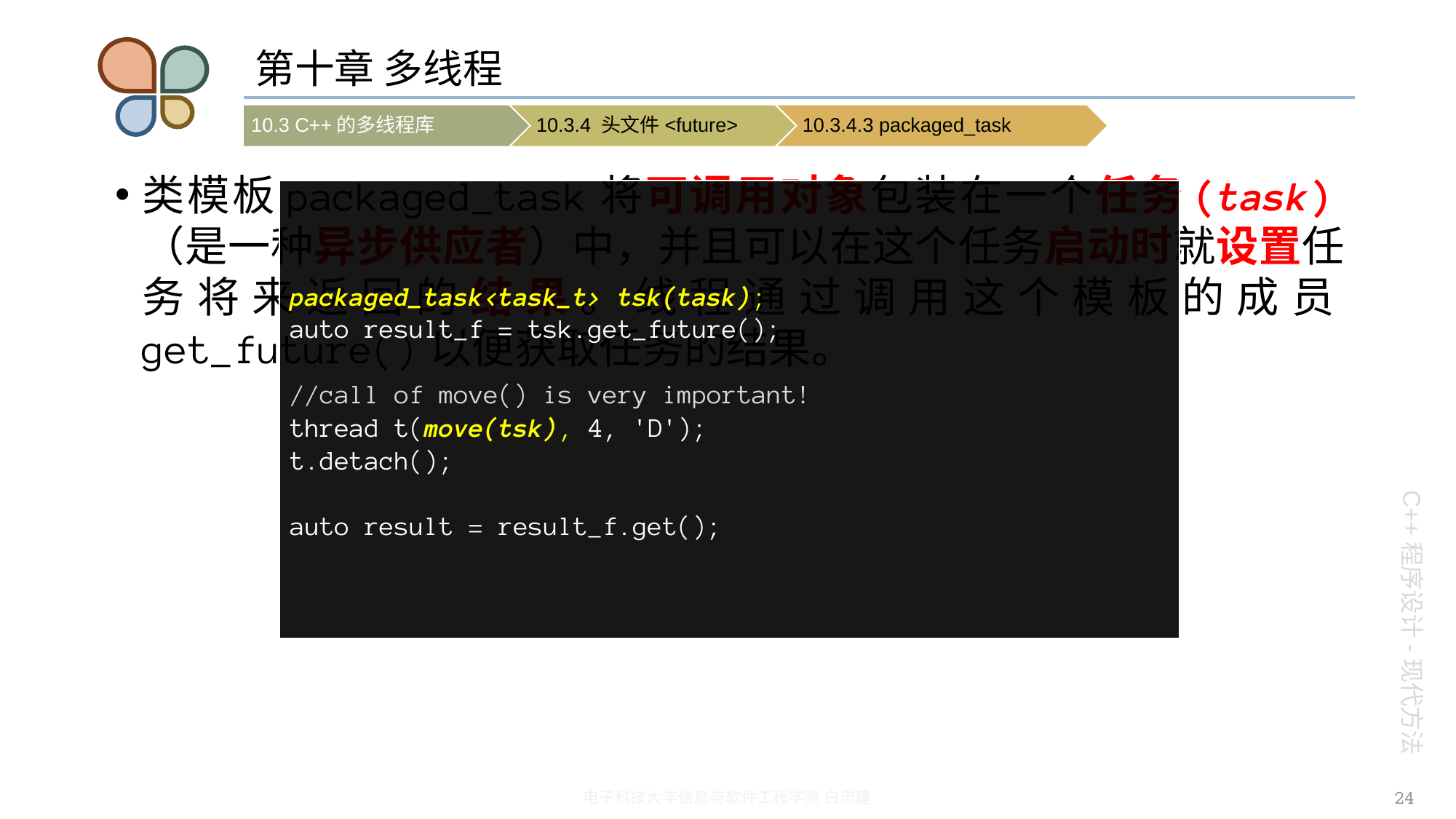

# 第十章 多线程
10.3 C++的多线程库
10.3.4 头文件<future>
10.3.4.3 packaged_task
类模板packaged_task将可调用对象包装在一个任务(task)（是一种异步供应者）中，并且可以在这个任务启动时就设置任务将来返回的结果。线程通过调用这个模板的成员get_future()以便获取任务的结果。
packaged_task<task_t> tsk(task);
auto result_f = tsk.get_future();

//call of move() is very important!
thread t(move(tsk), 4, 'D');
t.detach();

auto result = result_f.get();
24